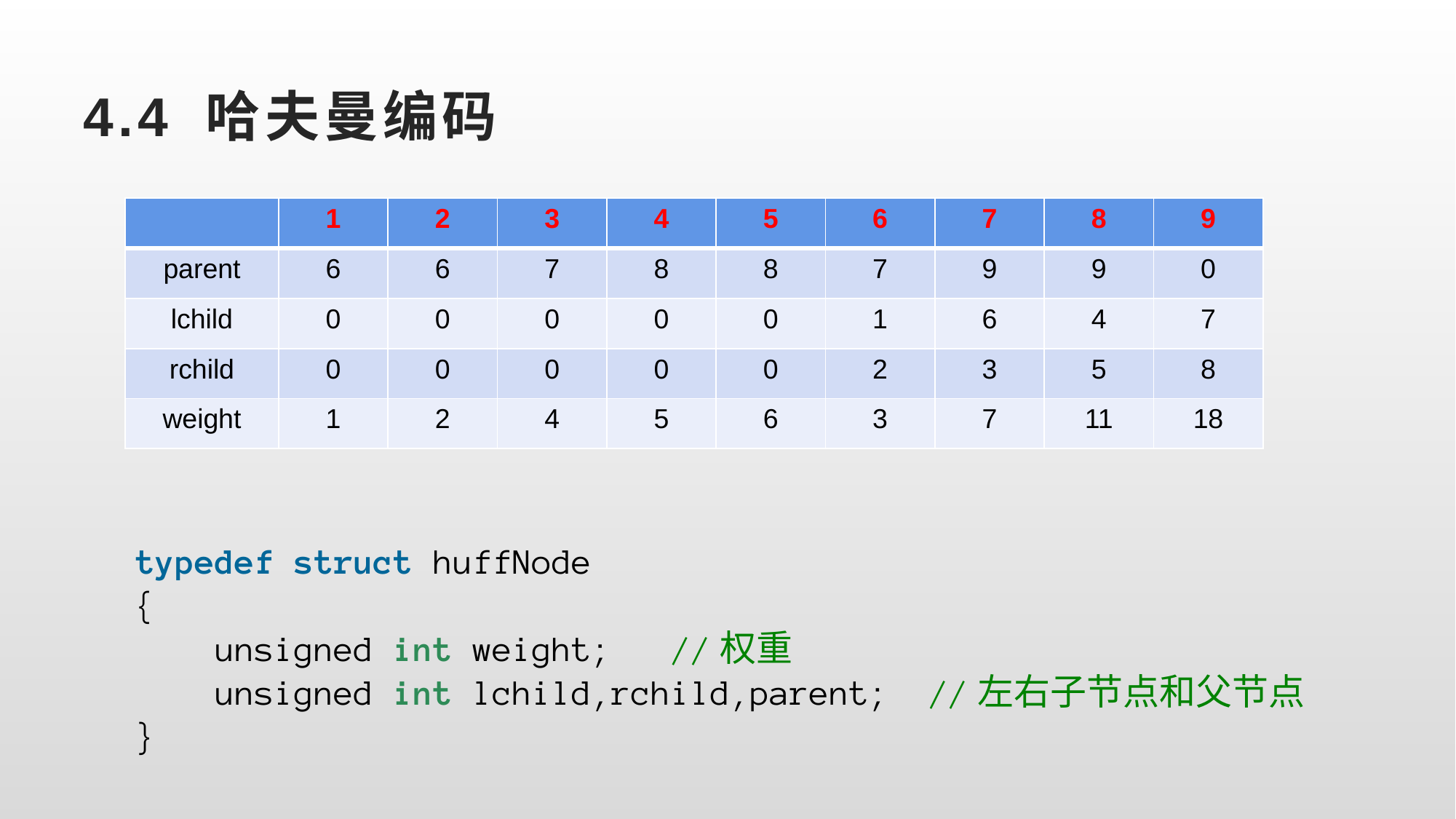

# 4.4 哈夫曼编码
|  | 1 | 2 | 3 | 4 | 5 | 6 | 7 | 8 | 9 |
| --- | --- | --- | --- | --- | --- | --- | --- | --- | --- |
| parent | 6 | 6 | 7 | 8 | 8 | 7 | 9 | 9 | 0 |
| lchild | 0 | 0 | 0 | 0 | 0 | 1 | 6 | 4 | 7 |
| rchild | 0 | 0 | 0 | 0 | 0 | 2 | 3 | 5 | 8 |
| weight | 1 | 2 | 4 | 5 | 6 | 3 | 7 | 11 | 18 |
typedef struct huffNode
{
    unsigned int weight;   //权重
    unsigned int lchild,rchild,parent;  //左右子节点和父节点
}
11